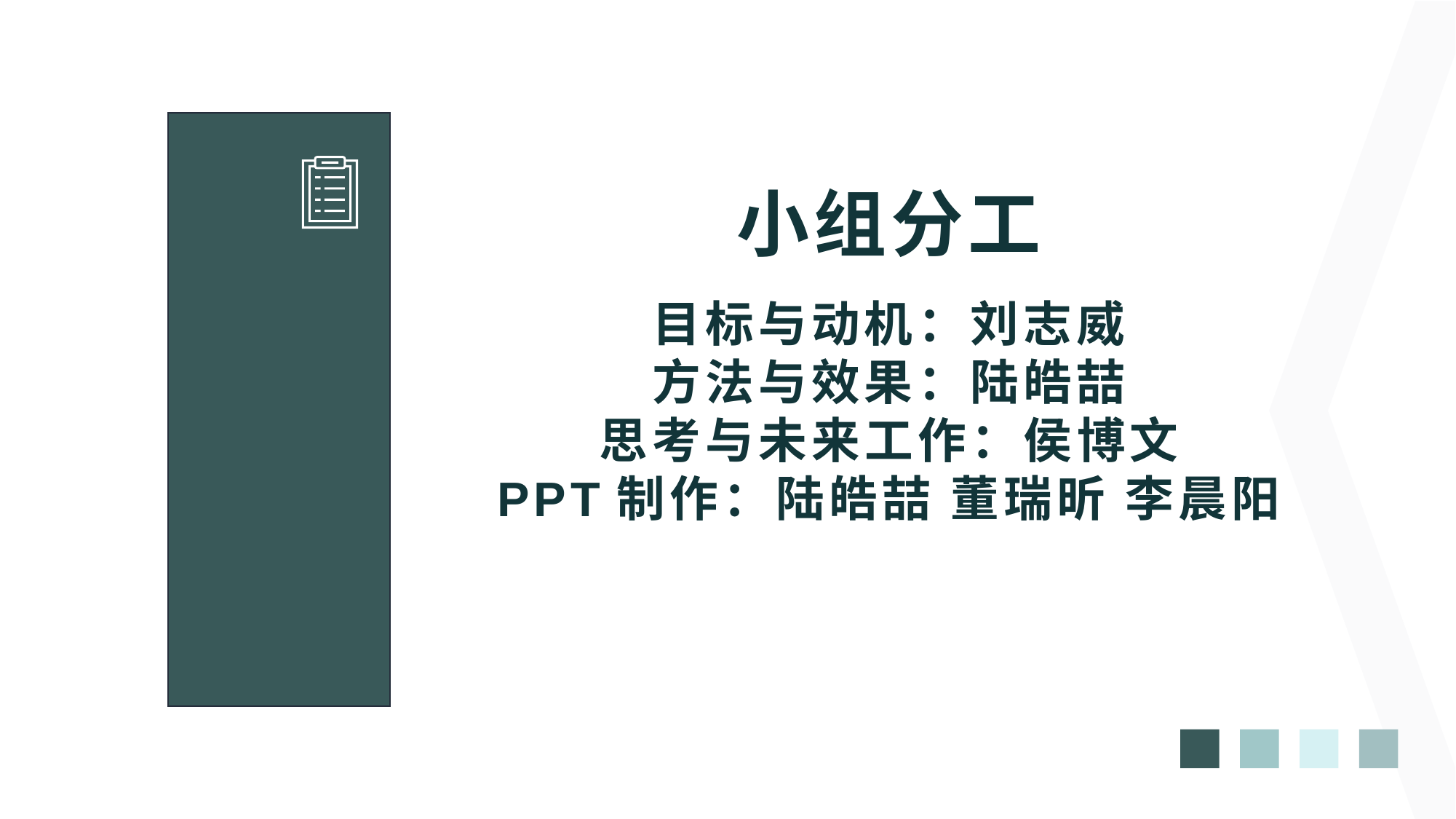

小组分工

目标与动机：刘志威
方法与效果：陆皓喆
思考与未来工作：侯博文
PPT制作：陆皓喆 董瑞昕 李晨阳